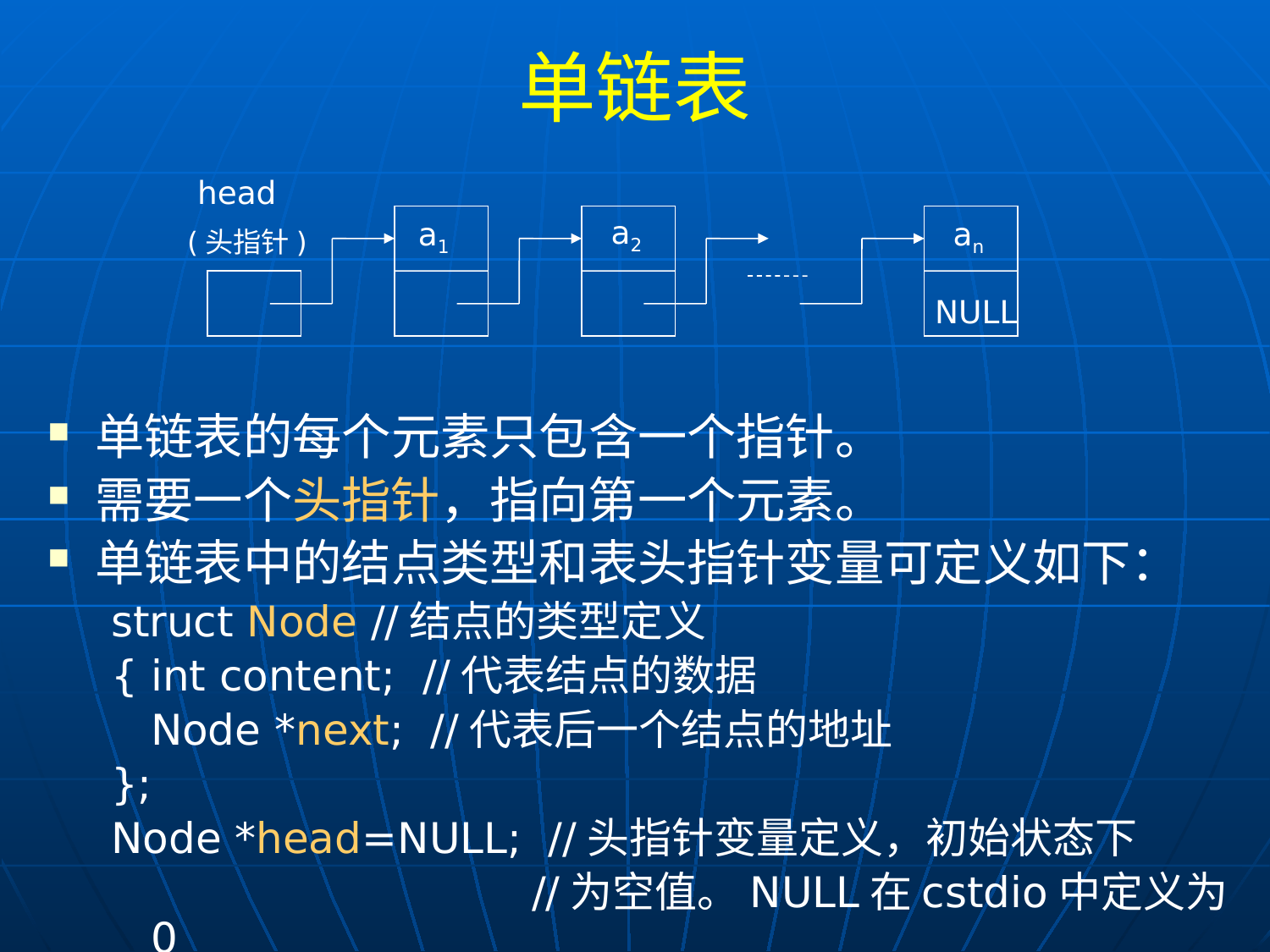

# 单链表
 head
(头指针)

a2

a1
an

NULL

单链表的每个元素只包含一个指针。
需要一个头指针，指向第一个元素。
单链表中的结点类型和表头指针变量可定义如下：
struct Node //结点的类型定义
{	int content;  //代表结点的数据
	Node *next;  //代表后一个结点的地址
};
Node *head=NULL;  //头指针变量定义，初始状态下
				//为空值。NULL在cstdio中定义为0